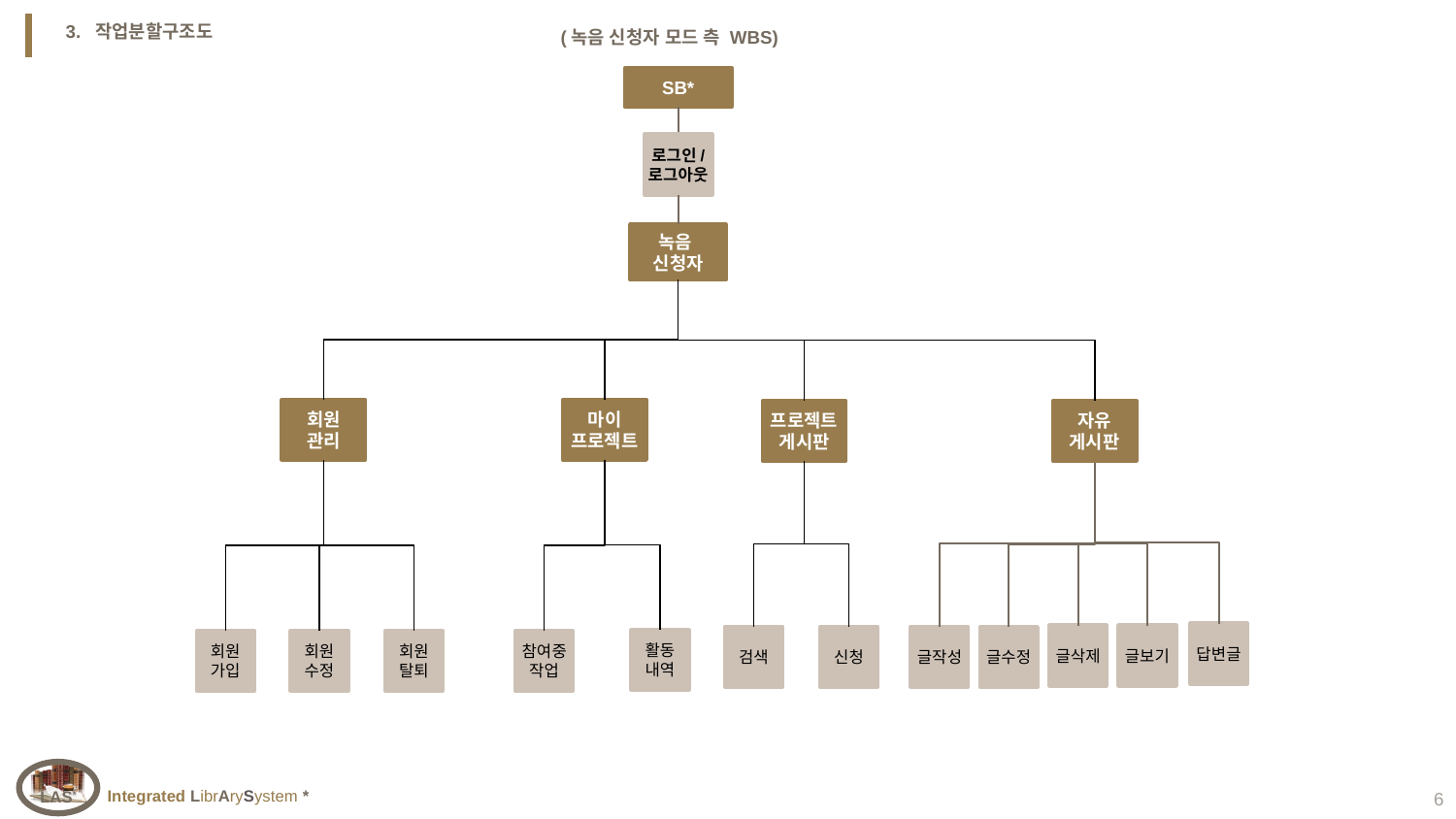

3.  작업분할구조도
(녹음 신청자 모드 측 WBS)
SB*
로그인/
로그아웃
녹음
신청자
회원
관리
마이
프로젝트
프로젝트
게시판
자유
게시판
답변글
글삭제
글보기
검색
신청
글작성
글수정
활동
내역
회원
가입
회원
수정
회원
탈퇴
참여중
작업
6